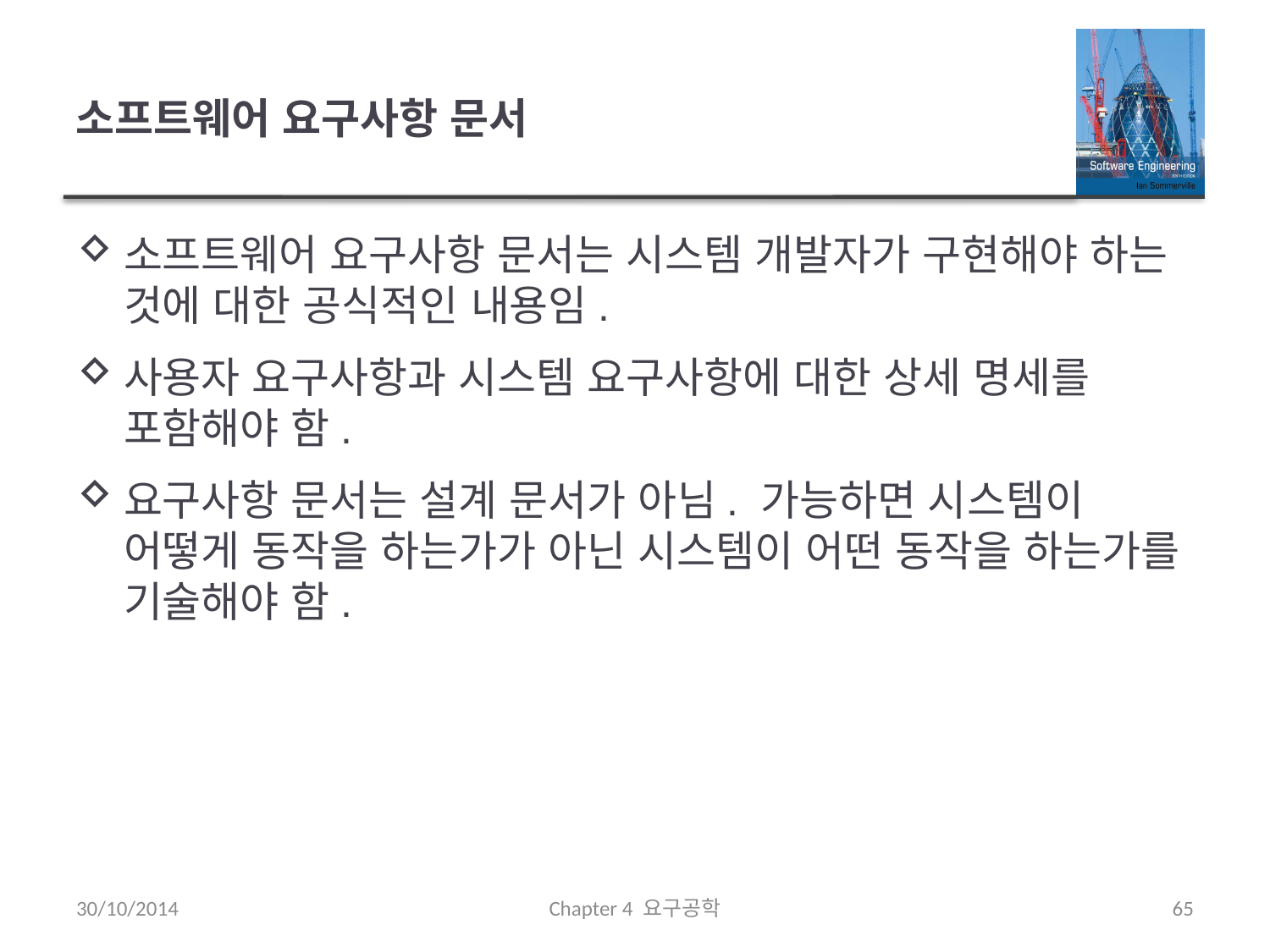

# 소프트웨어 요구사항 문서
소프트웨어 요구사항 문서는 시스템 개발자가 구현해야 하는 것에 대한 공식적인 내용임.
사용자 요구사항과 시스템 요구사항에 대한 상세 명세를 포함해야 함.
요구사항 문서는 설계 문서가 아님. 가능하면 시스템이 어떻게 동작을 하는가가 아닌 시스템이 어떤 동작을 하는가를 기술해야 함.
30/10/2014
Chapter 4 요구공학
65